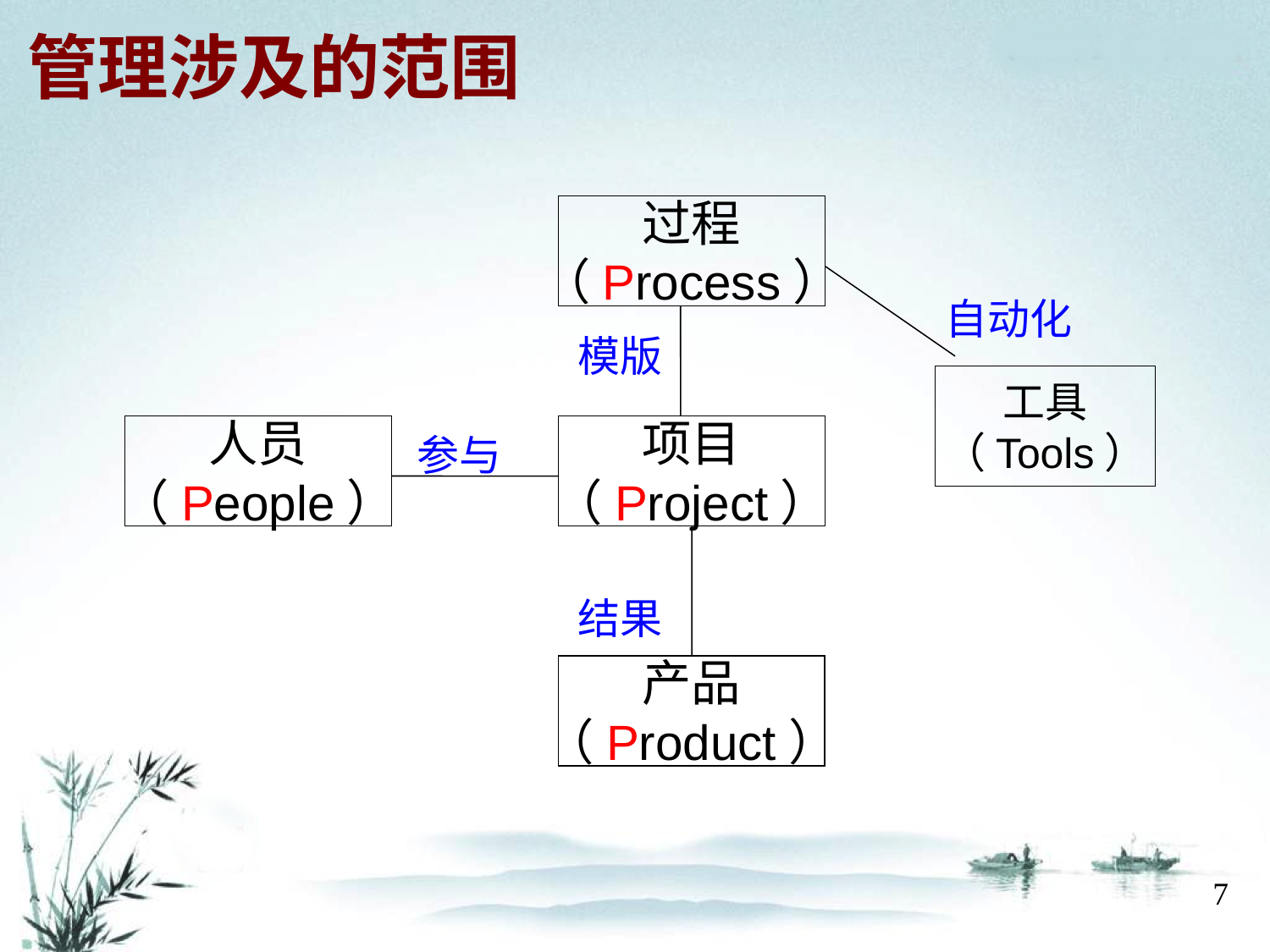

# 管理涉及的范围
过程
（Process）

人员
（People）
项目
（Project）

产品
（Product）

工具
（Tools）
自动化
模版
参与
结果
7